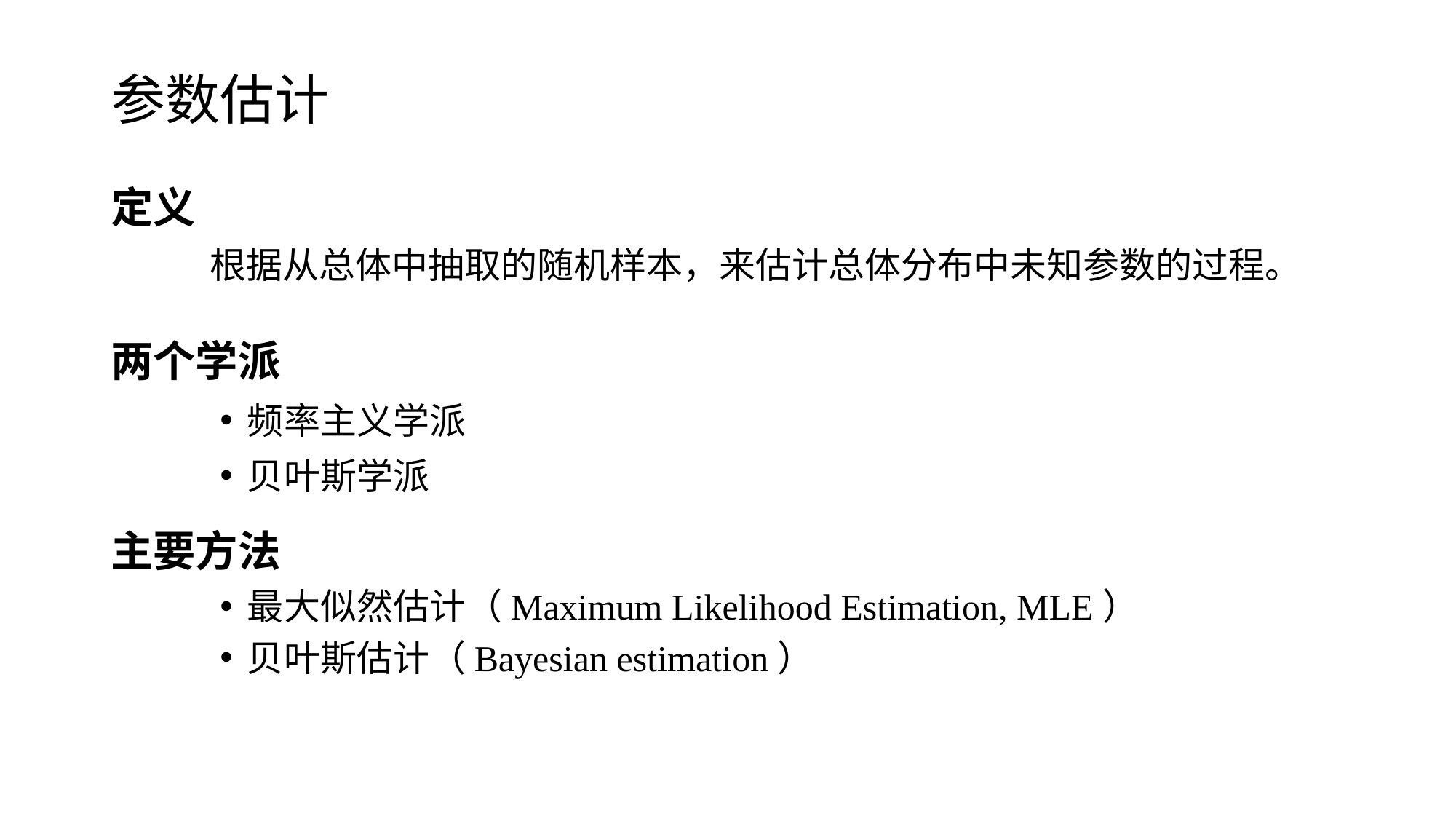

# 参数估计
定义
           根据从总体中抽取的随机样本，来估计总体分布中未知参数的过程。

两个学派
频率主义学派
贝叶斯学派

主要方法
最大似然估计（Maximum Likelihood Estimation, MLE）
贝叶斯估计（Bayesian estimation）